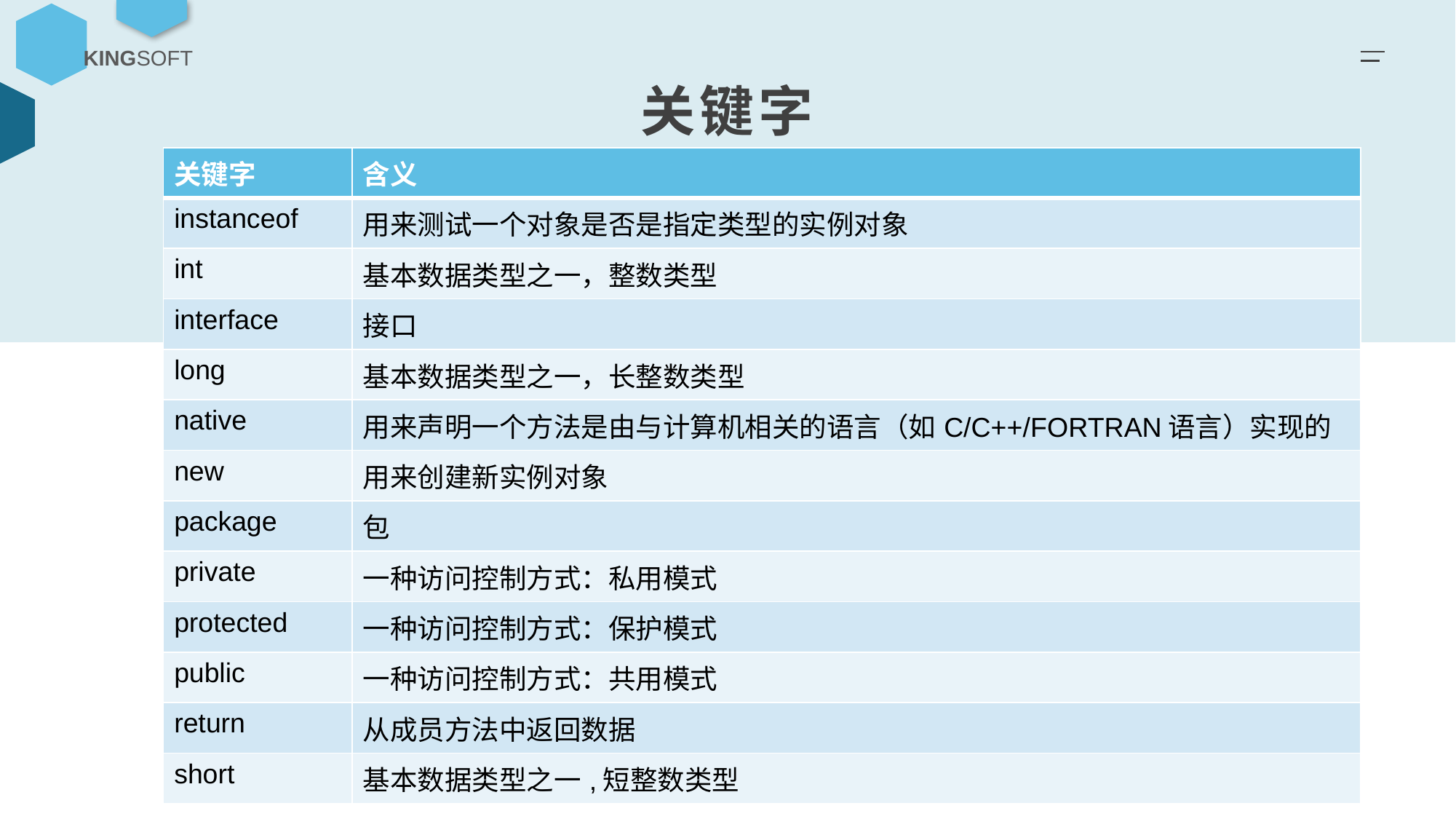

KINGSOFT
关键字
| 关键字 | 含义 |
| --- | --- |
| instanceof | 用来测试一个对象是否是指定类型的实例对象 |
| int | 基本数据类型之一，整数类型 |
| interface | 接口 |
| long | 基本数据类型之一，长整数类型 |
| native | 用来声明一个方法是由与计算机相关的语言（如C/C++/FORTRAN语言）实现的 |
| new | 用来创建新实例对象 |
| package | 包 |
| private | 一种访问控制方式：私用模式 |
| protected | 一种访问控制方式：保护模式 |
| public | 一种访问控制方式：共用模式 |
| return | 从成员方法中返回数据 |
| short | 基本数据类型之一,短整数类型 |